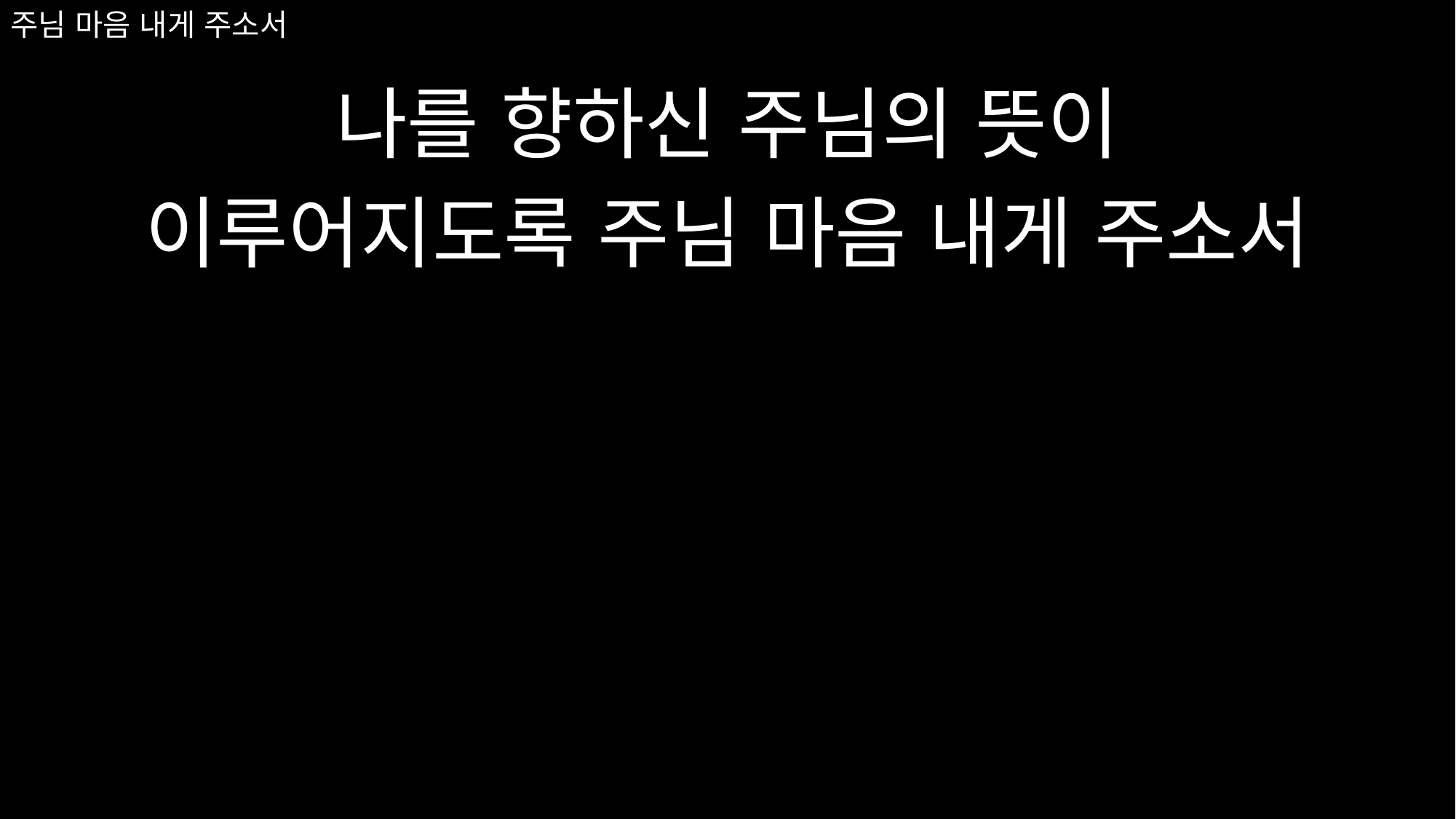

# 주님 마음 내게 주소서
나를 향하신 주님의 뜻이
이루어지도록 주님 마음 내게 주소서